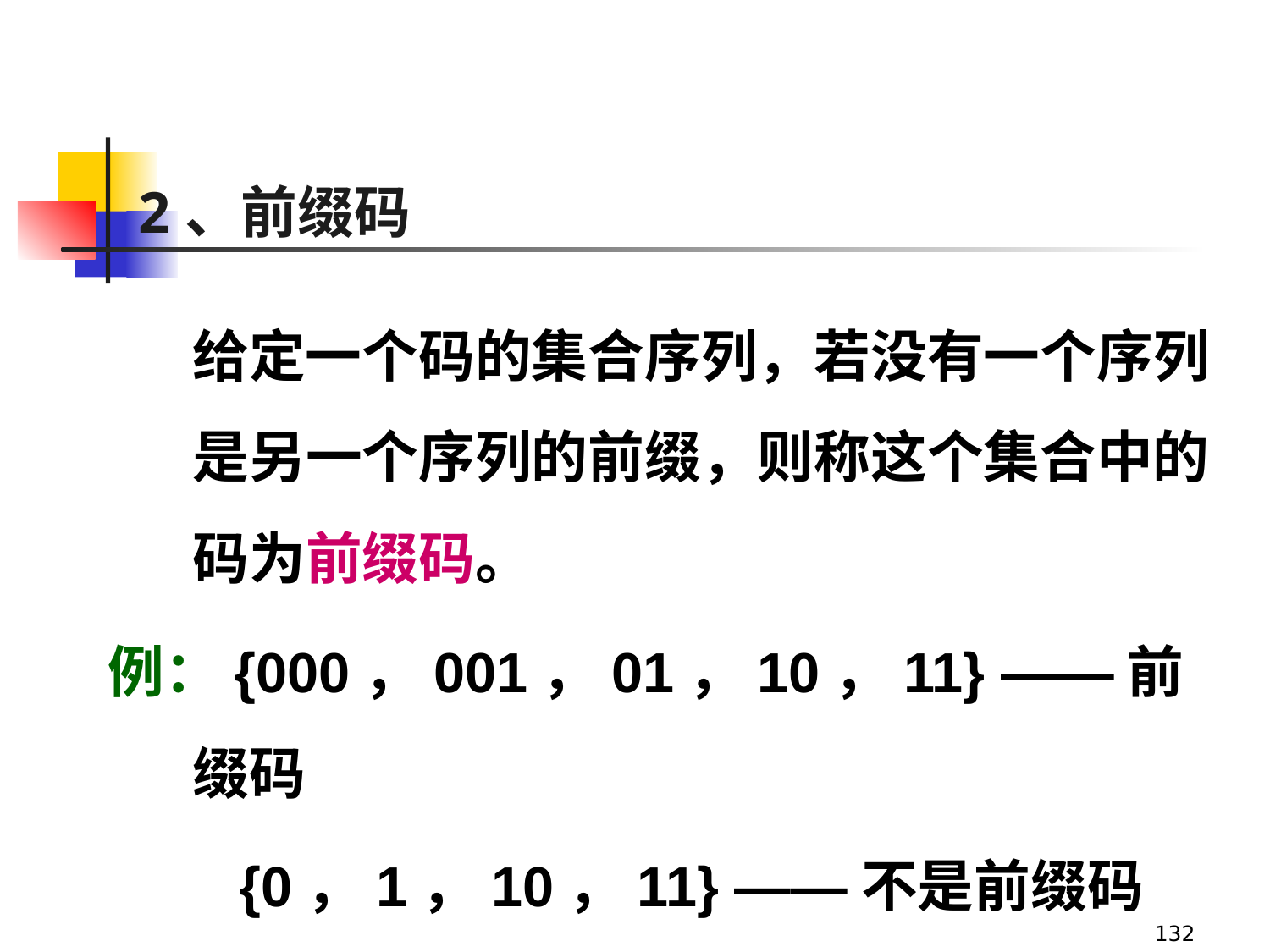

6.7    哈夫曼树及哈夫曼编码
# 2、前缀码
	给定一个码的集合序列，若没有一个序列是另一个序列的前缀，则称这个集合中的码为前缀码。
例：{000，001，01，10，11} ——前缀码
	   {0，1，10，11} ——不是前缀码
特点：既可以缩短报文长度，又容易翻译。
132